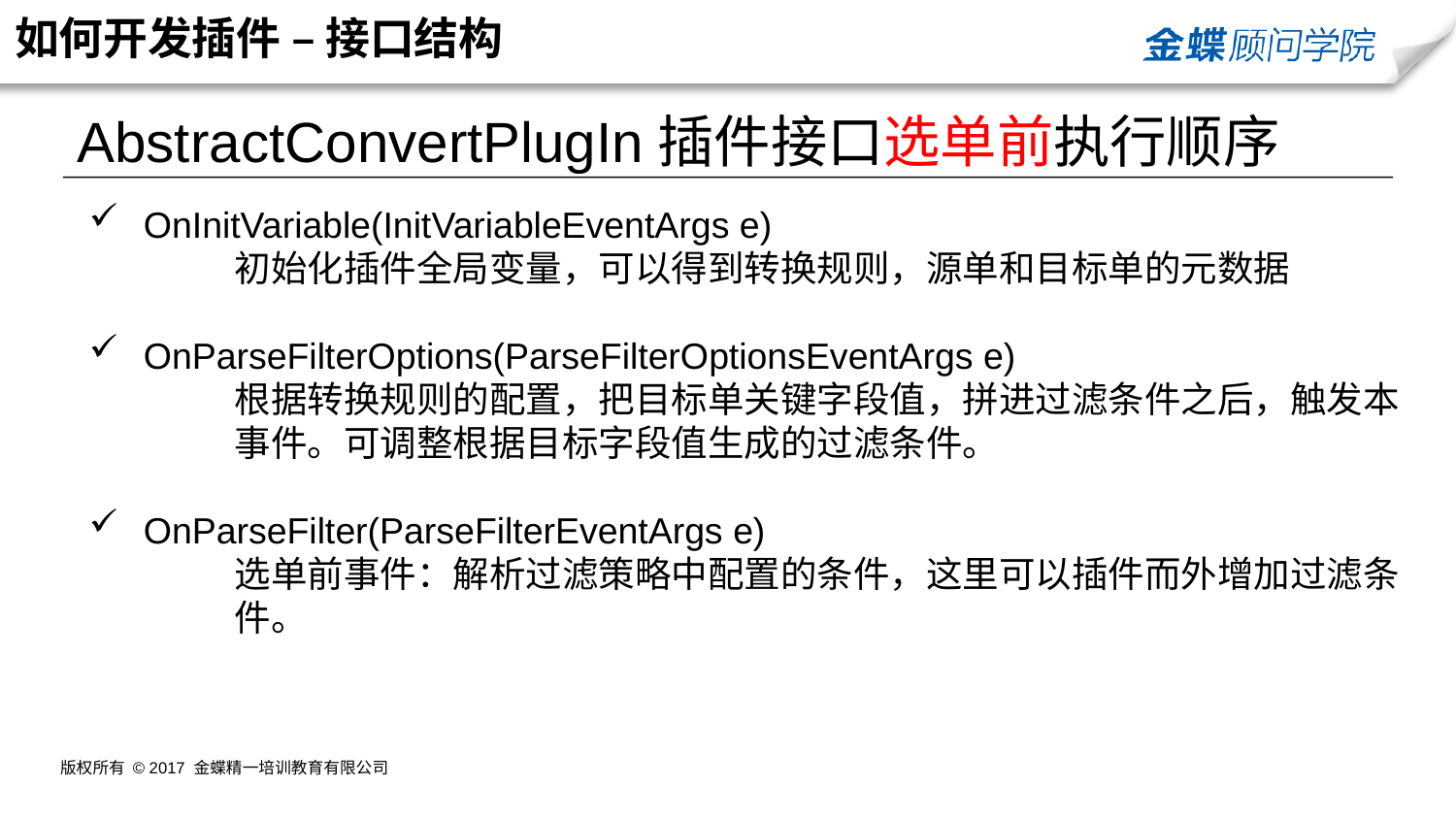

如何开发插件 – 接口结构
AbstractConvertPlugIn插件接口选单前执行顺序

OnInitVariable(InitVariableEventArgs e)
	初始化插件全局变量，可以得到转换规则，源单和目标单的元数据

OnParseFilterOptions(ParseFilterOptionsEventArgs e)
	根据转换规则的配置，把目标单关键字段值，拼进过滤条件之后，触发本	事件。可调整根据目标字段值生成的过滤条件。

OnParseFilter(ParseFilterEventArgs e)
选单前事件：解析过滤策略中配置的条件，这里可以插件而外增加过滤条件。